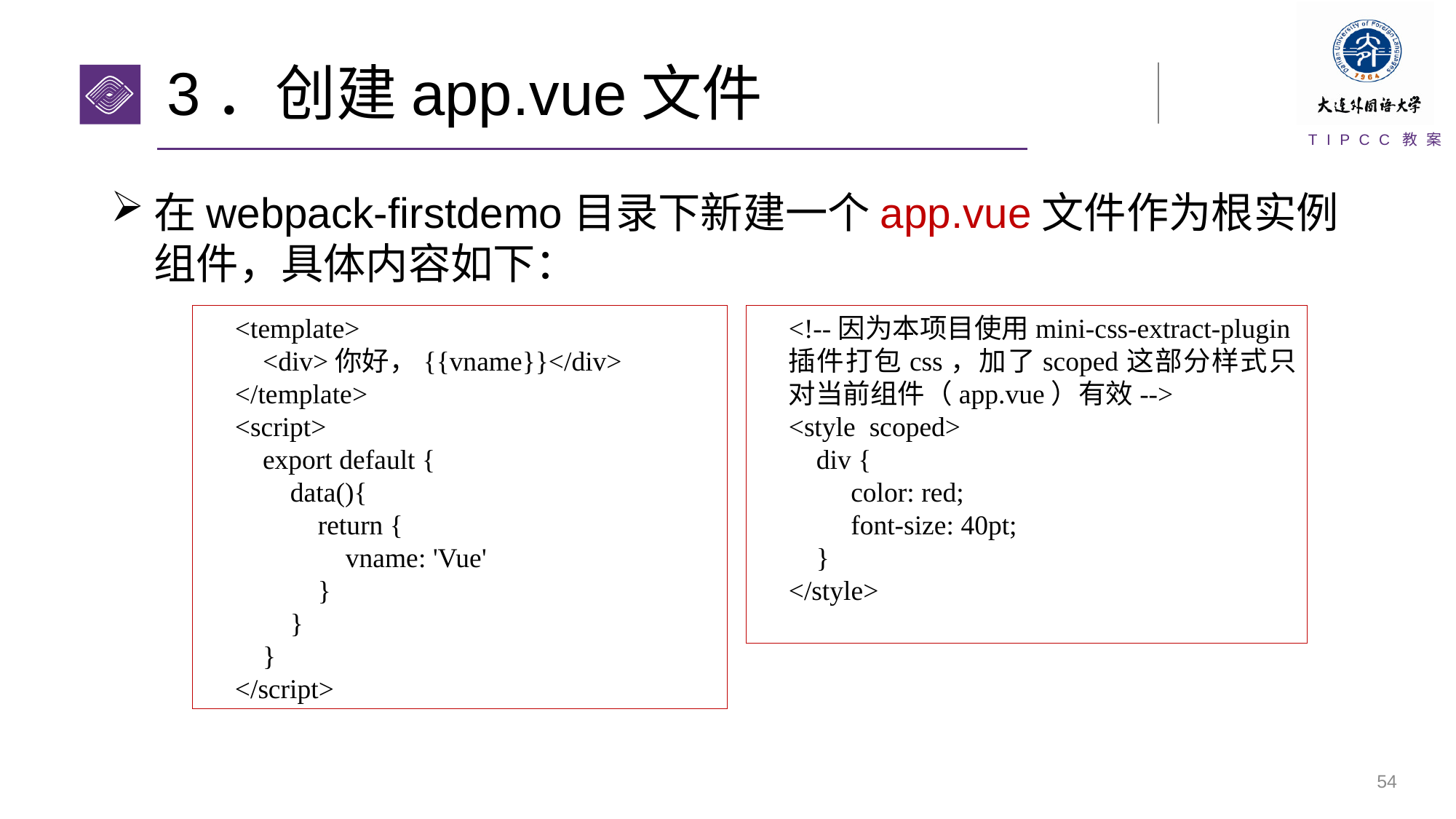

# 3．创建app.vue文件
在webpack-firstdemo目录下新建一个app.vue文件作为根实例组件，具体内容如下：
<template>
    <div>你好，{{vname}}</div>
</template>
<script>
    export default {
        data(){
            return {
                vname: 'Vue'
            }
        }
    }
</script>
<!--因为本项目使用mini-css-extract-plugin插件打包css，加了scoped这部分样式只对当前组件（app.vue）有效-->
<style  scoped>
    div {
         color: red;
         font-size: 40pt;
    }
</style>

54